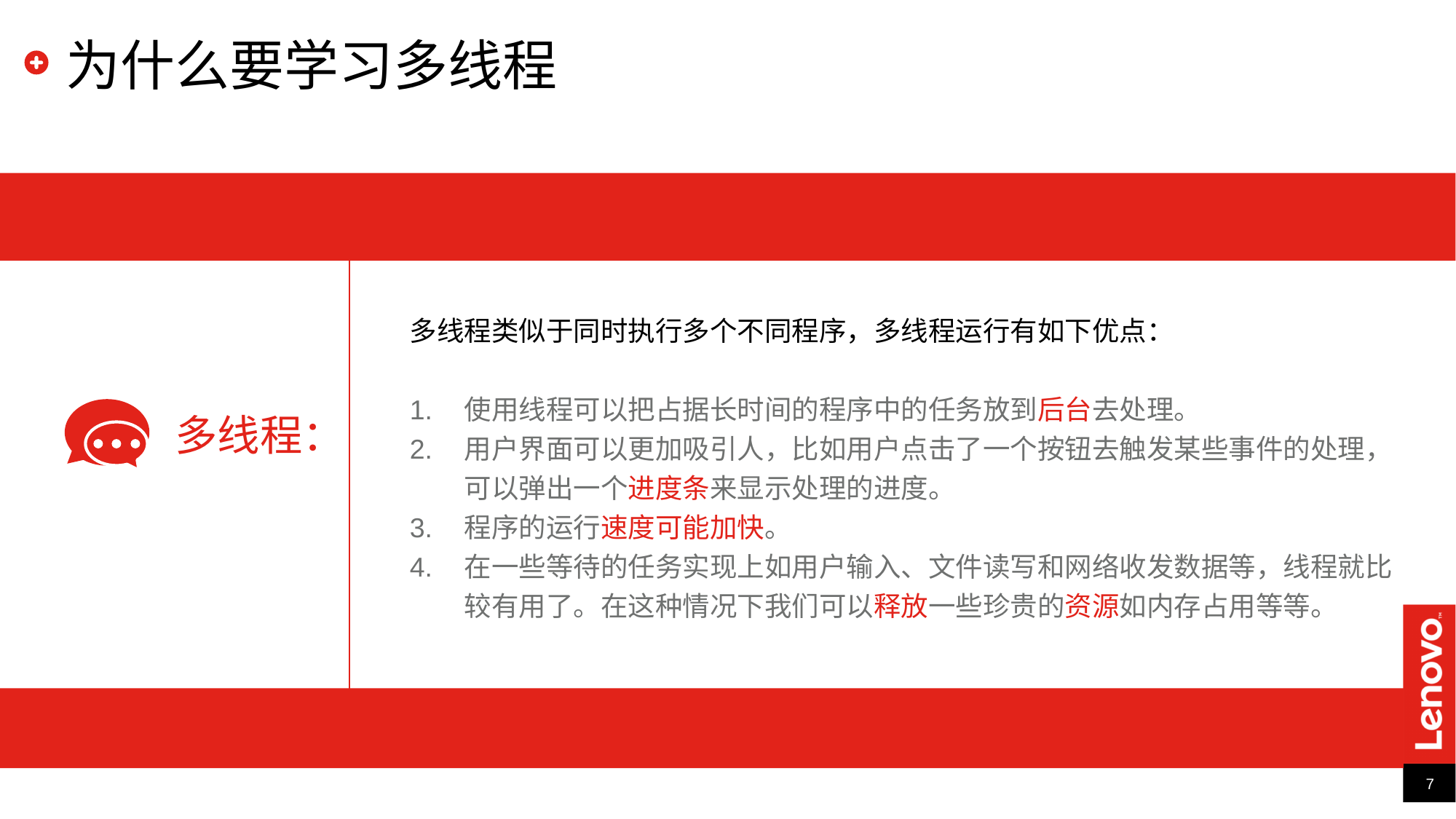

# 为什么要学习多线程

多线程类似于同时执行多个不同程序，多线程运行有如下优点：

使用线程可以把占据长时间的程序中的任务放到后台去处理。
用户界面可以更加吸引人，比如用户点击了一个按钮去触发某些事件的处理，可以弹出一个进度条来显示处理的进度。
程序的运行速度可能加快。
在一些等待的任务实现上如用户输入、文件读写和网络收发数据等，线程就比较有用了。在这种情况下我们可以释放一些珍贵的资源如内存占用等等。

多线程：